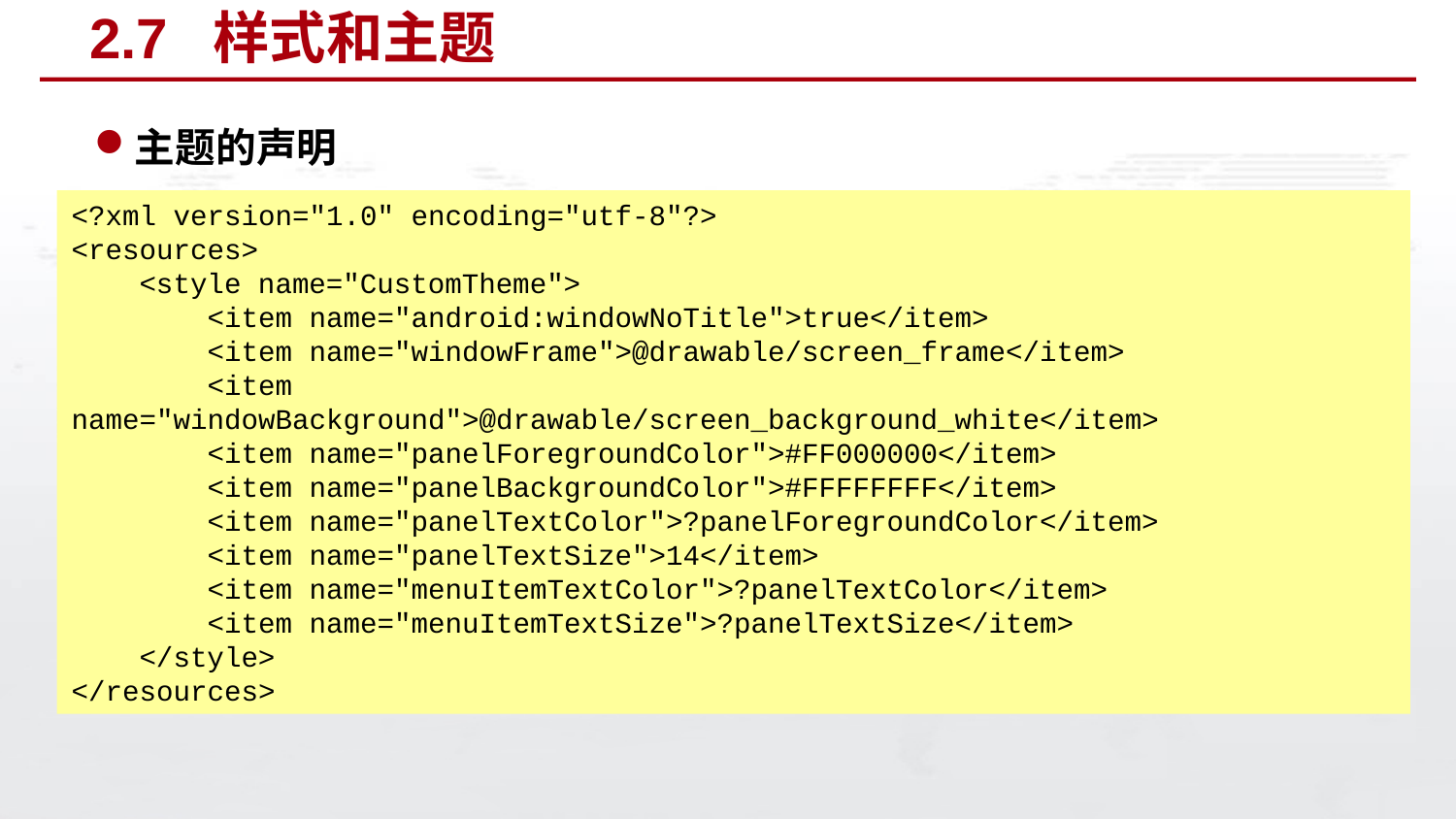

# 2.7  样式和主题
主题的声明

<?xml version="1.0" encoding="utf-8"?>
<resources>
    <style name="CustomTheme">
        <item name="android:windowNoTitle">true</item>
        <item name="windowFrame">@drawable/screen_frame</item>
        <item name="windowBackground">@drawable/screen_background_white</item>
        <item name="panelForegroundColor">#FF000000</item>
        <item name="panelBackgroundColor">#FFFFFFFF</item>
        <item name="panelTextColor">?panelForegroundColor</item>
        <item name="panelTextSize">14</item>
        <item name="menuItemTextColor">?panelTextColor</item>
        <item name="menuItemTextSize">?panelTextSize</item>
    </style>
</resources>